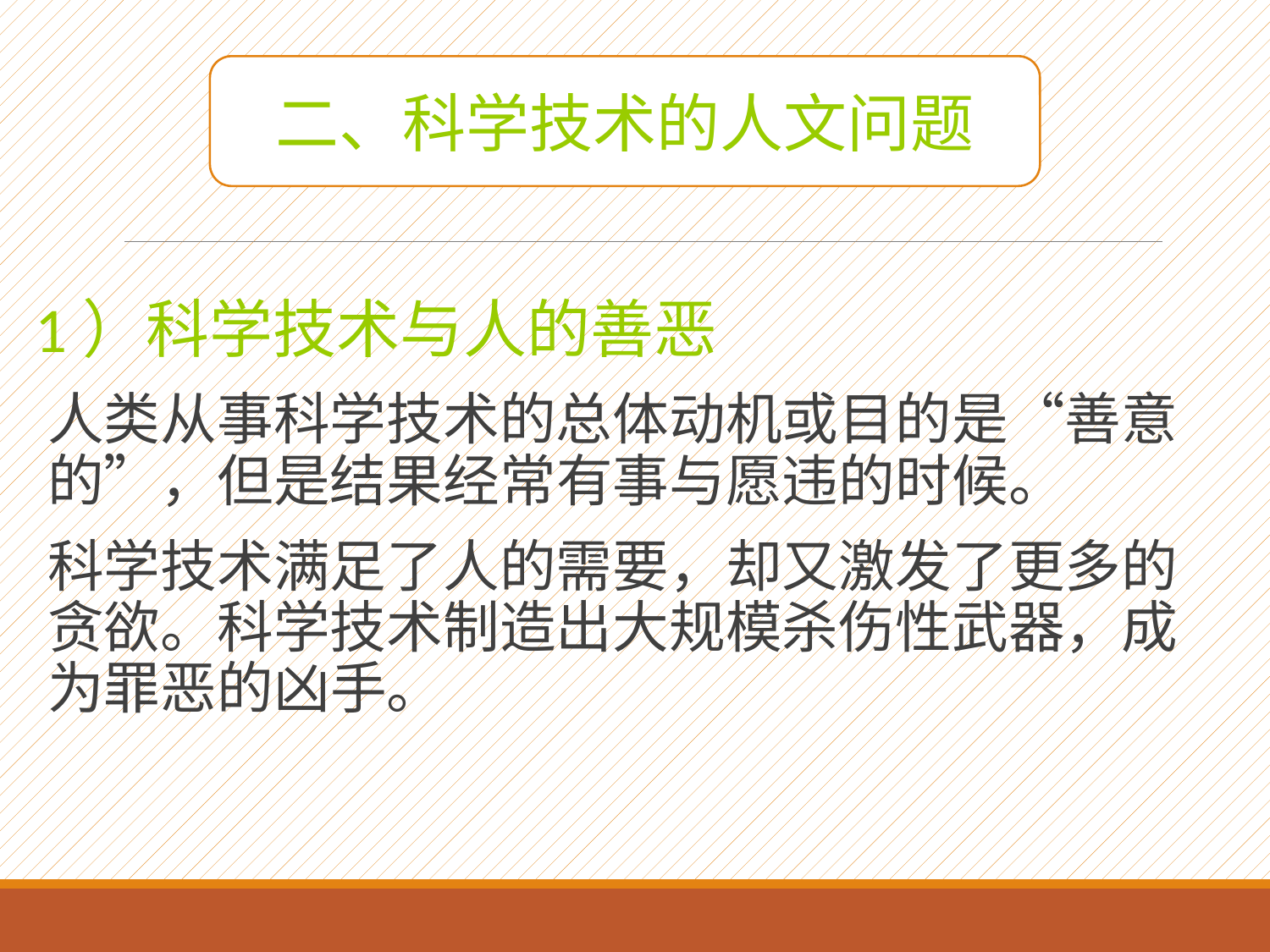

1）科学技术与人的善恶
人类从事科学技术的总体动机或目的是“善意的”，但是结果经常有事与愿违的时候。
科学技术满足了人的需要，却又激发了更多的贪欲。科学技术制造出大规模杀伤性武器，成为罪恶的凶手。
二、科学技术的人文问题